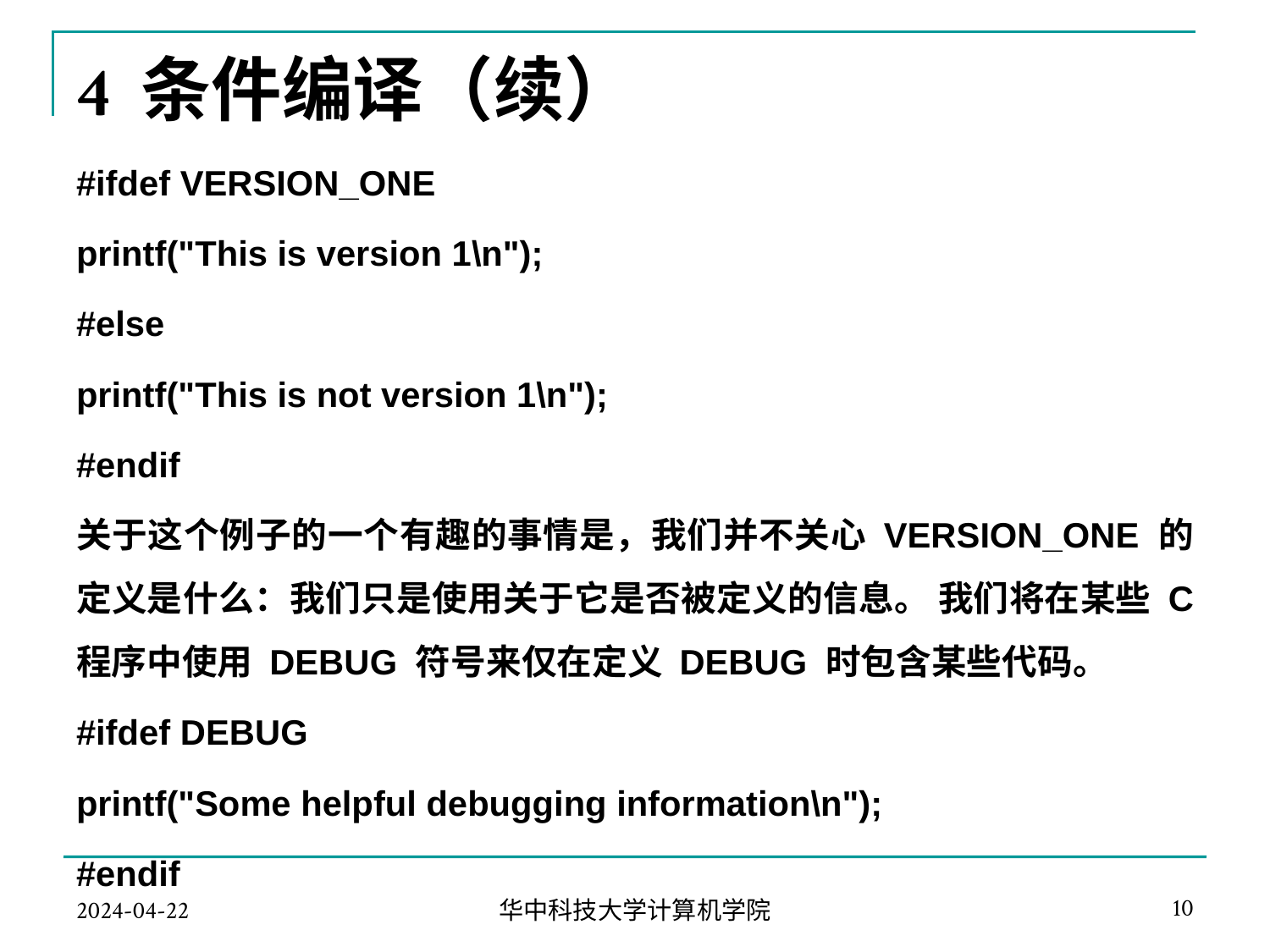

# 4 条件编译（续）
#ifdef VERSION_ONE
printf("This is version 1\n");
#else
printf("This is not version 1\n");
#endif
关于这个例子的一个有趣的事情是，我们并不关心 VERSION_ONE 的定义是什么：我们只是使用关于它是否被定义的信息。 我们将在某些 C 程序中使用 DEBUG 符号来仅在定义 DEBUG 时包含某些代码。
#ifdef DEBUG
printf("Some helpful debugging information\n");
#endif
2024-04-22
10
华中科技大学计算机学院